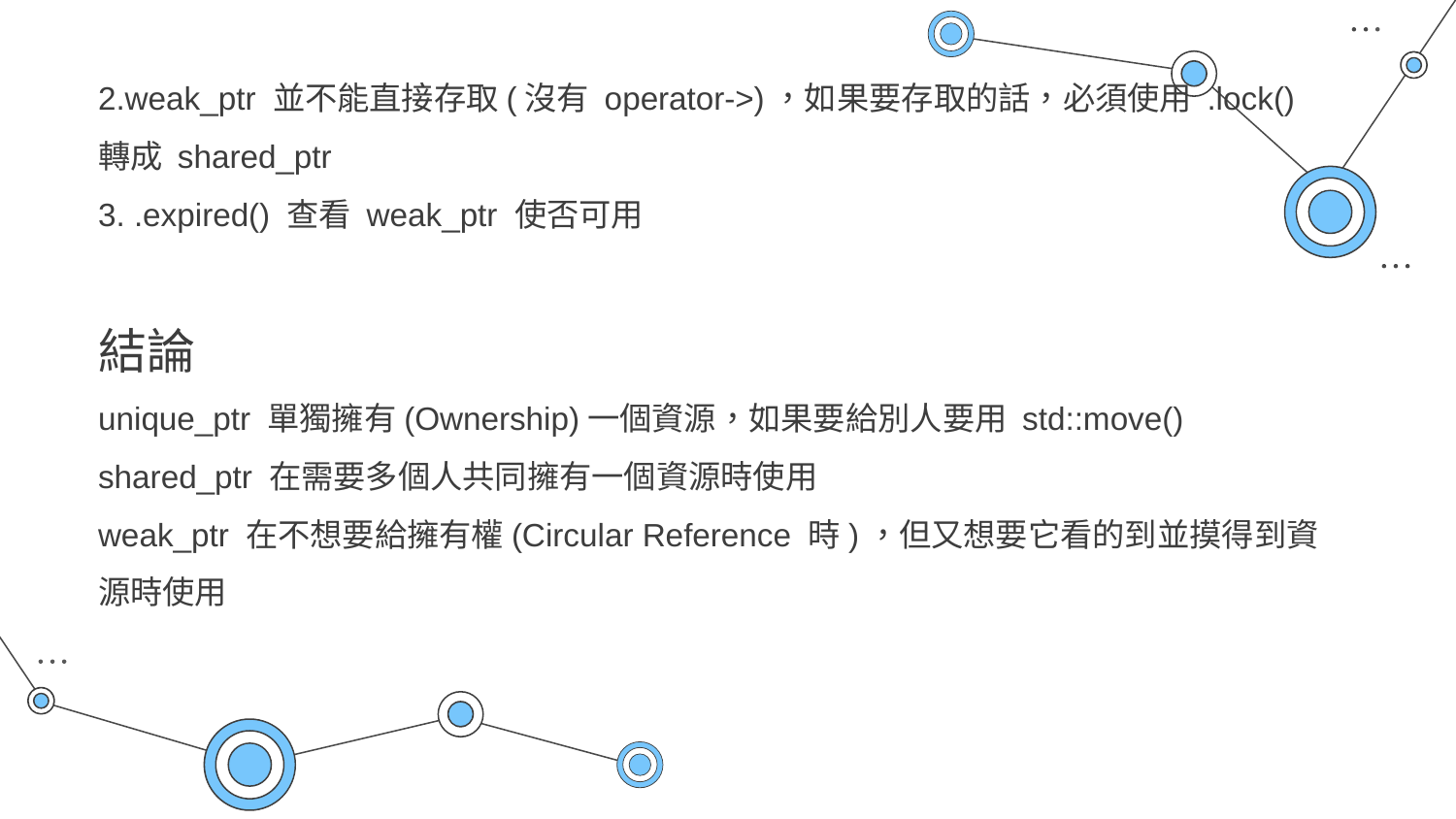

2.weak_ptr 並不能直接存取(沒有 operator->)，如果要存取的話，必須使用 .lock() 轉成 shared_ptr
3. .expired() 查看 weak_ptr 使否可用

結論
unique_ptr 單獨擁有(Ownership)一個資源，如果要給別人要用 std::move()
shared_ptr 在需要多個人共同擁有一個資源時使用
weak_ptr 在不想要給擁有權(Circular Reference 時)，但又想要它看的到並摸得到資源時使用